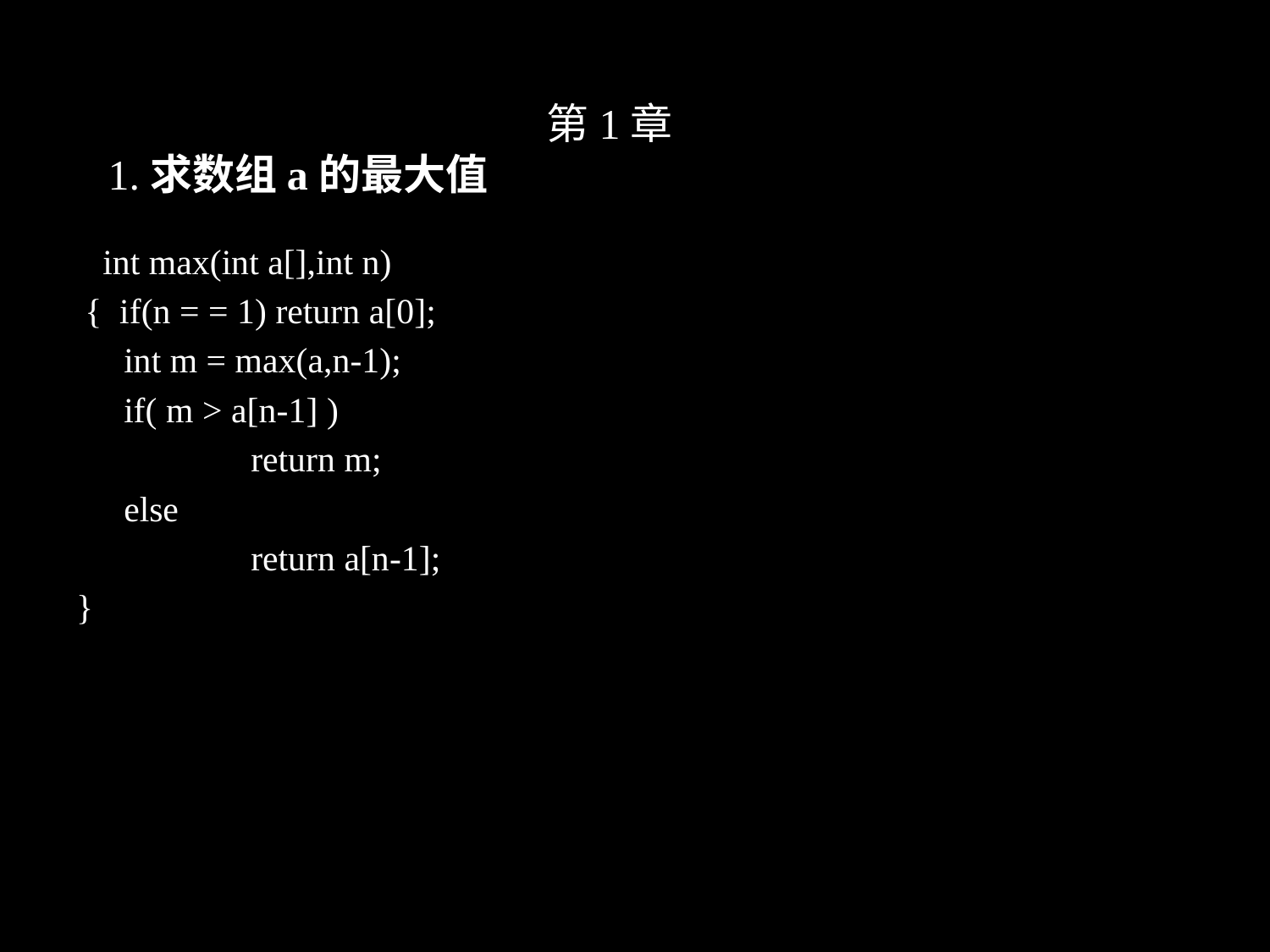

# 第1章 1.求数组a的最大值
   int max(int a[],int n)
 {  if(n = = 1) return a[0];
	int m = max(a,n-1);
	if( m > a[n-1] )
		return m;
	else
		return a[n-1];
}